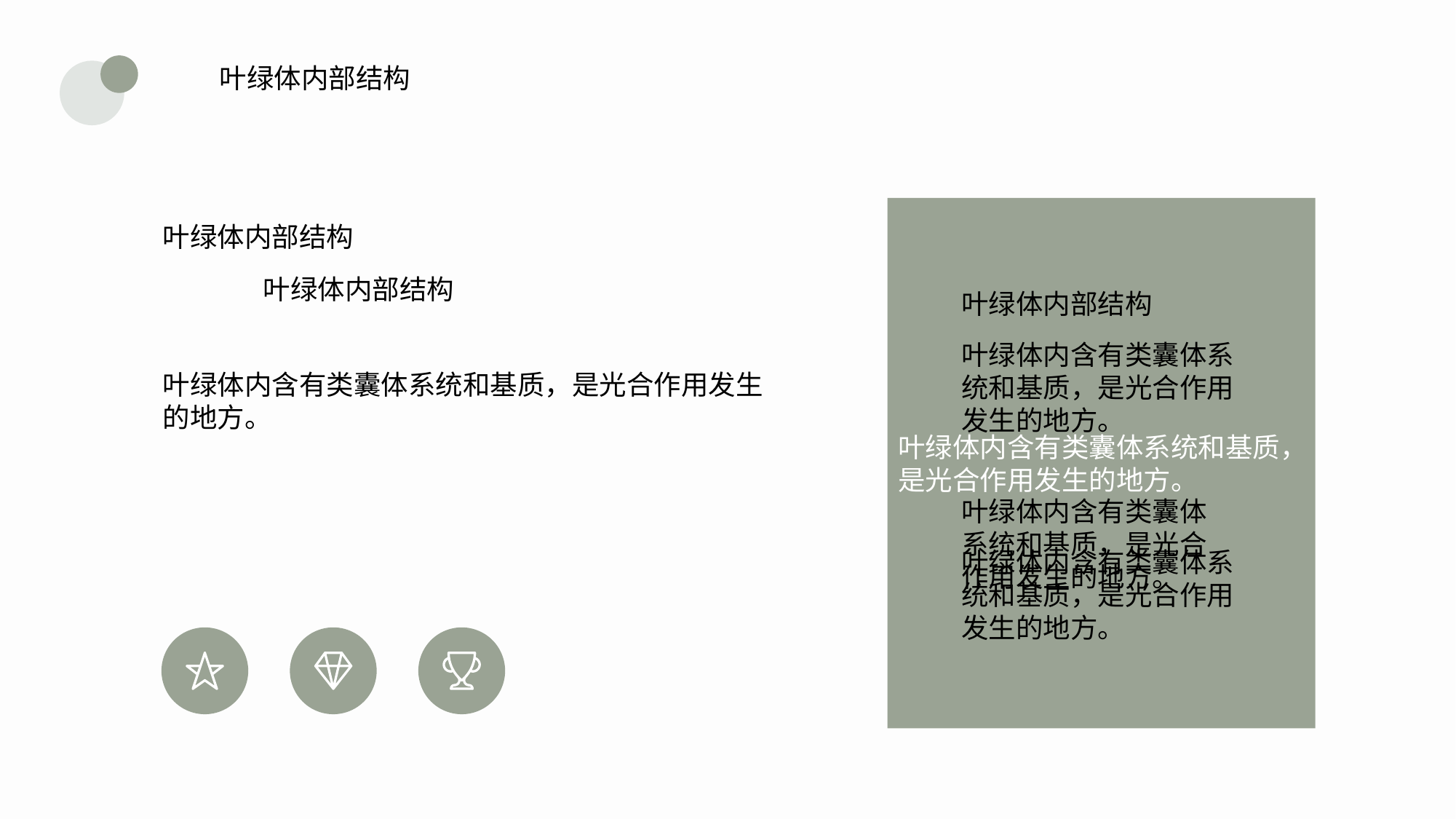

叶绿体内部结构
叶绿体内含有类囊体系统和基质，是光合作用发生的地方。
叶绿体内部结构
叶绿体内部结构
叶绿体内部结构
叶绿体内含有类囊体系统和基质，是光合作用发生的地方。
叶绿体内含有类囊体系统和基质，是光合作用发生的地方。
叶绿体内含有类囊体系统和基质，是光合作用发生的地方。
叶绿体内含有类囊体系统和基质，是光合作用发生的地方。